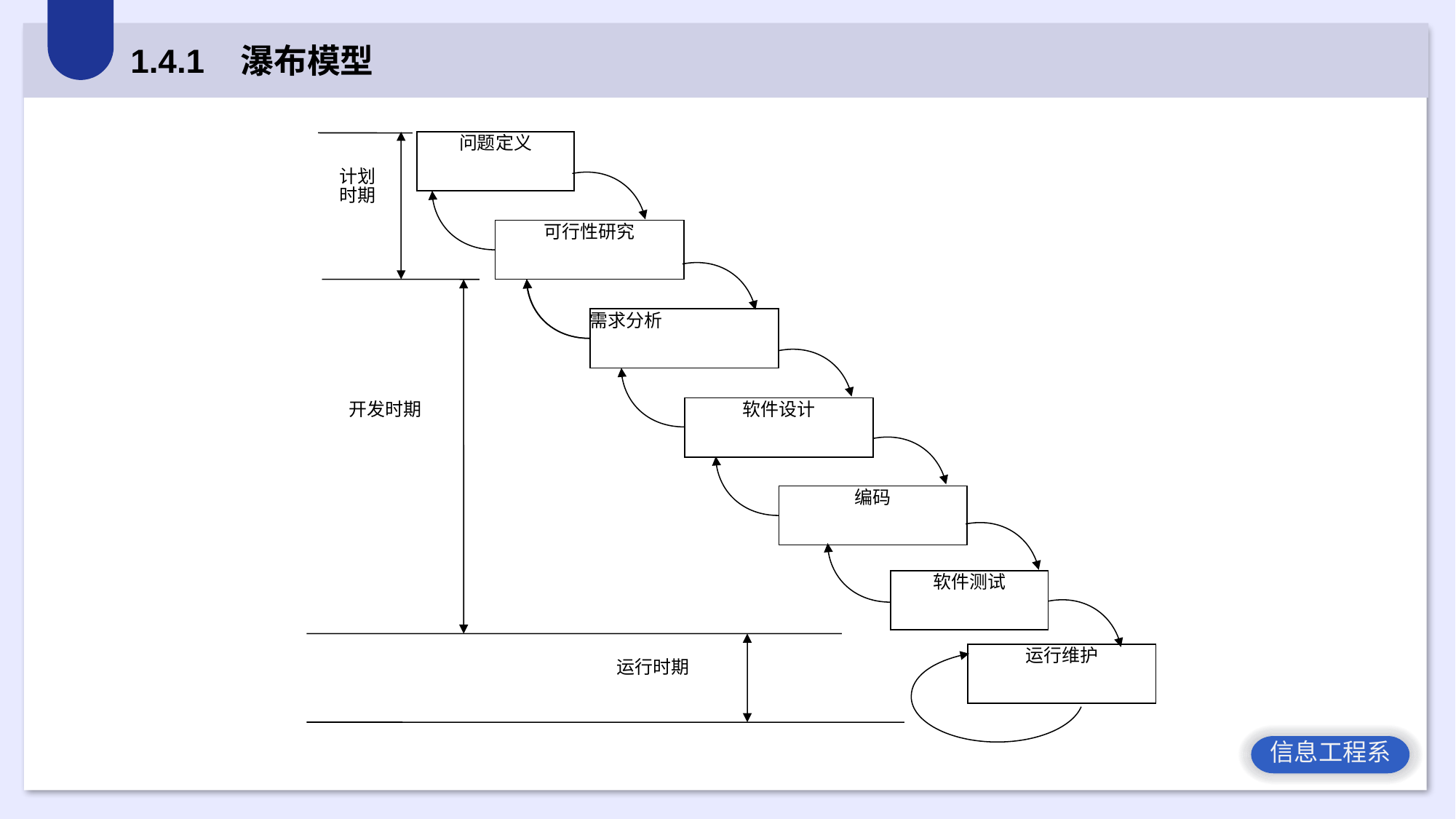

1.4.1   瀑布模型

问题定义

计划
时期

可行性研究

需求分析

开发时期
软件设计

编码

软件测试

运行维护

运行时期